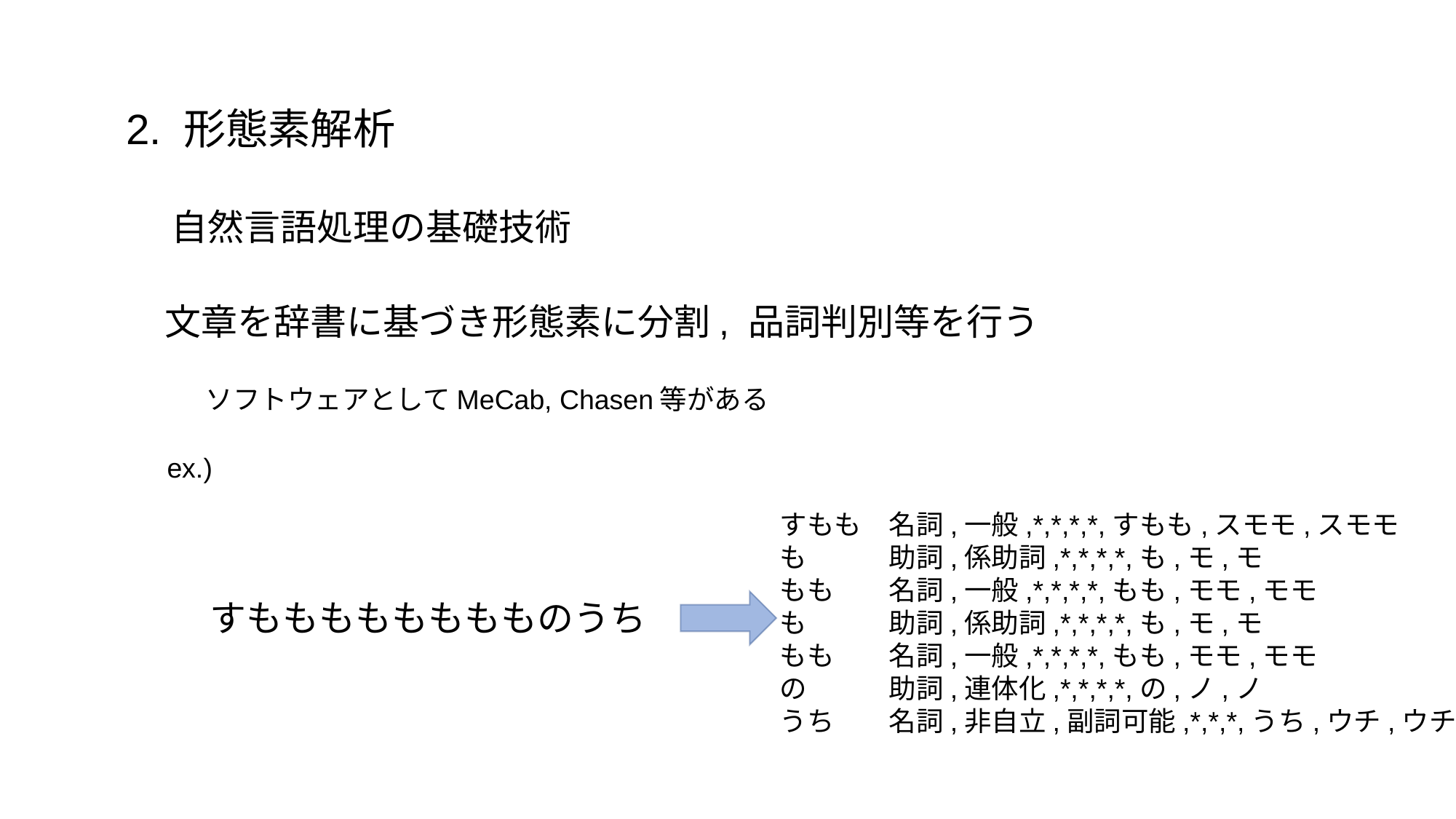

2. 形態素解析
自然言語処理の基礎技術
文章を辞書に基づき形態素に分割, 品詞判別等を行う
ソフトウェアとしてMeCab, Chasen等がある
ex.)
すもも	名詞,一般,*,*,*,*,すもも,スモモ,スモモ
も	助詞,係助詞,*,*,*,*,も,モ,モ
もも	名詞,一般,*,*,*,*,もも,モモ,モモ
も	助詞,係助詞,*,*,*,*,も,モ,モ
もも	名詞,一般,*,*,*,*,もも,モモ,モモ
の	助詞,連体化,*,*,*,*,の,ノ,ノ
うち	名詞,非自立,副詞可能,*,*,*,うち,ウチ,ウチ

すもももももももものうち